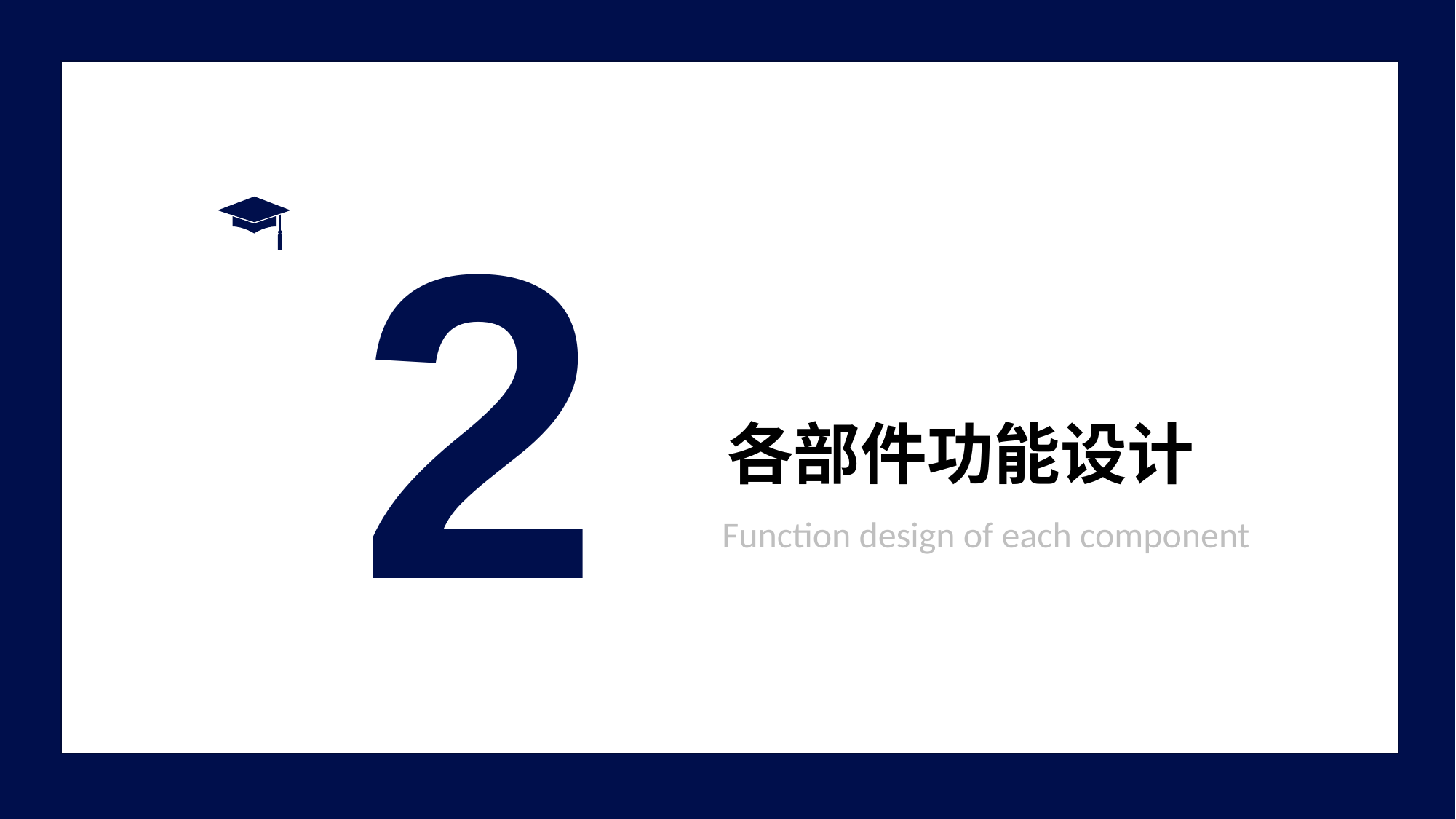

2

各部件功能设计
Function design of each component